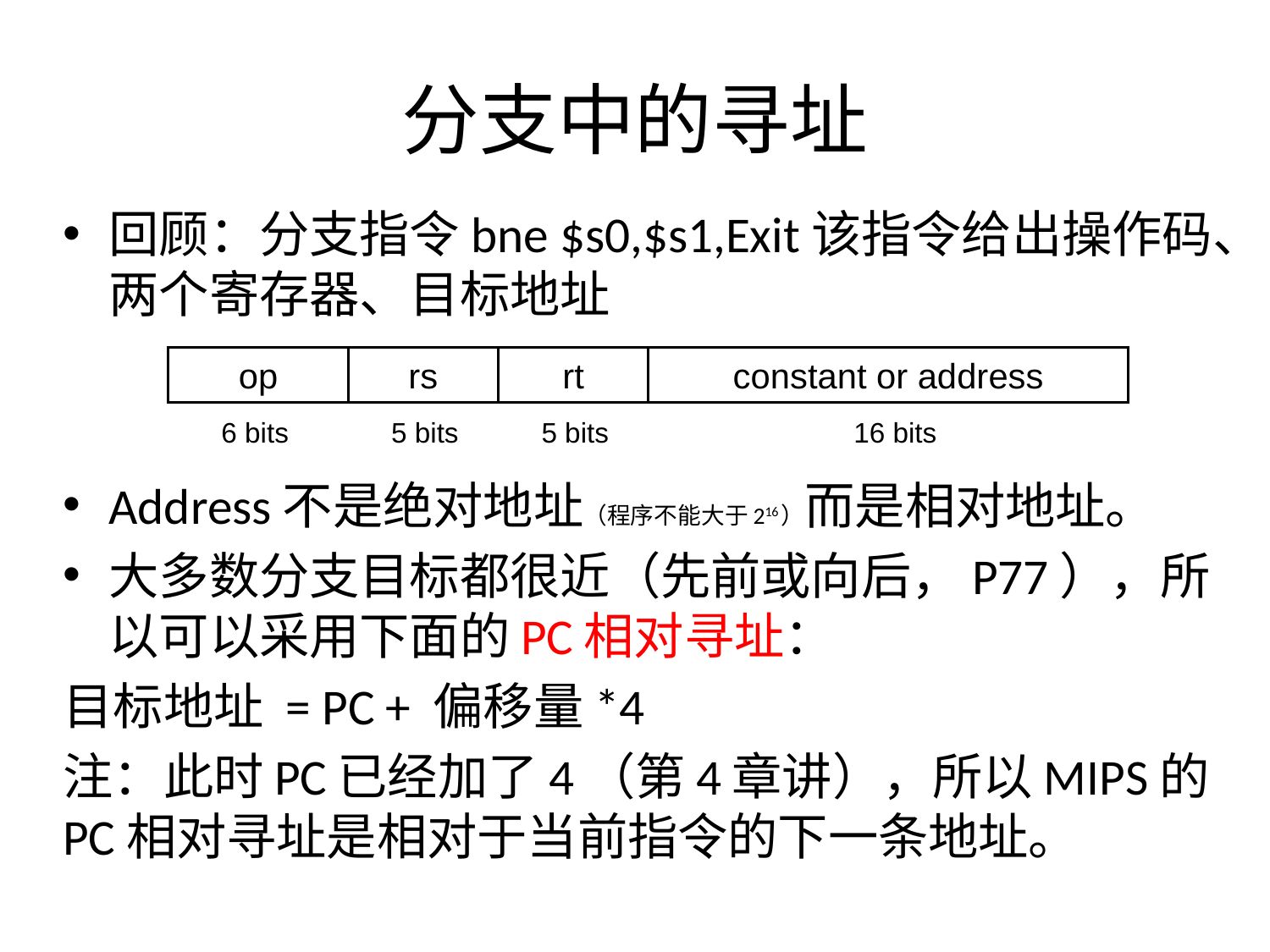

# 分支中的寻址
回顾：分支指令bne $s0,$s1,Exit该指令给出操作码、两个寄存器、目标地址

Address不是绝对地址（程序不能大于216）而是相对地址。
大多数分支目标都很近（先前或向后，P77），所以可以采用下面的PC相对寻址：
目标地址 = PC + 偏移量*4
注：此时PC已经加了4（第4章讲），所以MIPS的PC相对寻址是相对于当前指令的下一条地址。
op
rs
rt
constant or address
6 bits
5 bits
5 bits
16 bits